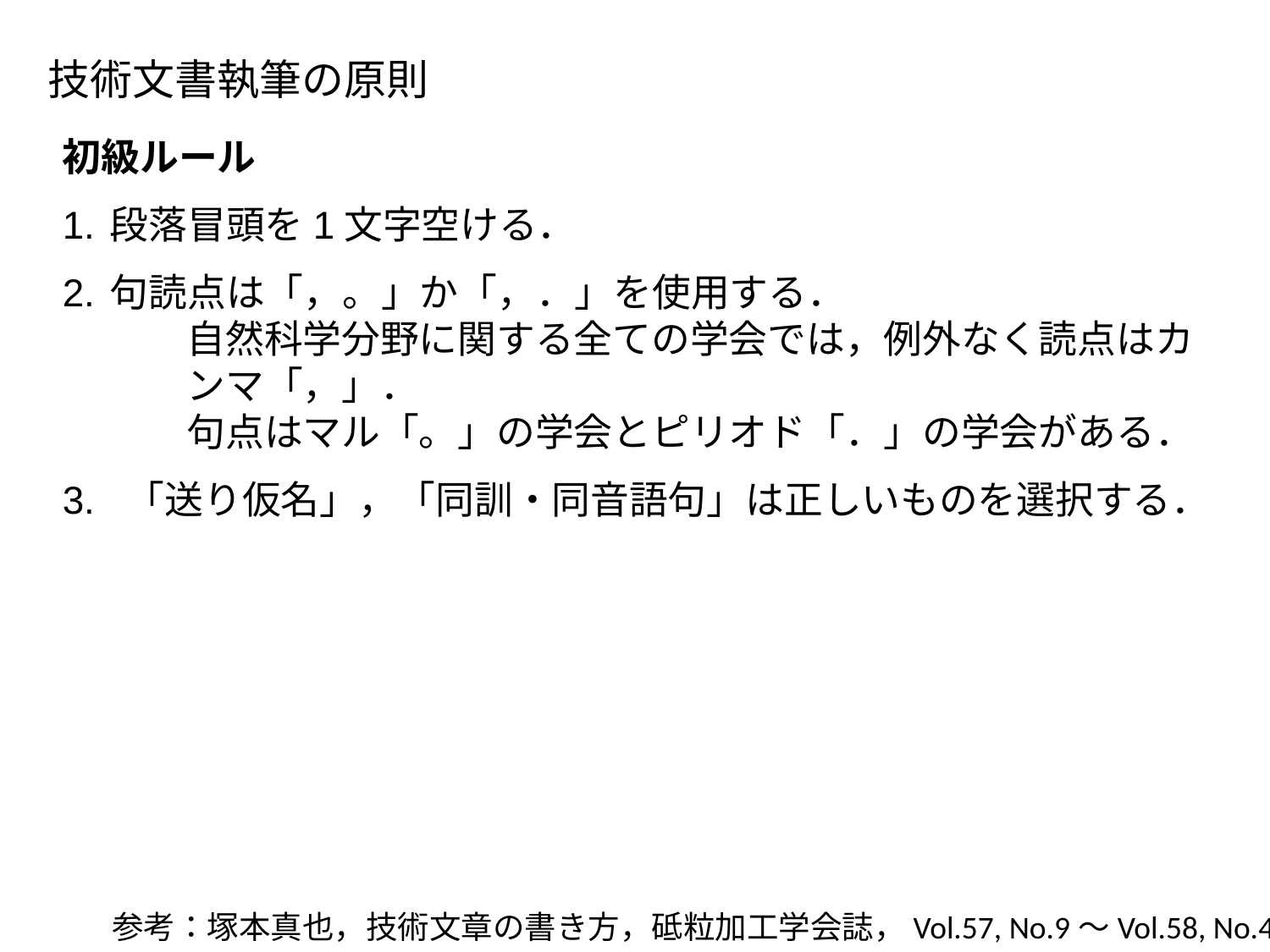

技術文書執筆の原則
初級ルール
段落冒頭を1文字空ける．
句読点は「，。」か「，．」を使用する．
	自然科学分野に関する全ての学会では，例外なく読点はカンマ「，」．
	句点はマル「。」の学会とピリオド「．」の学会がある．
「送り仮名」，「同訓・同音語句」は正しいものを選択する．
参考：塚本真也，技術文章の書き方，砥粒加工学会誌，Vol.57, No.9～Vol.58, No.4.